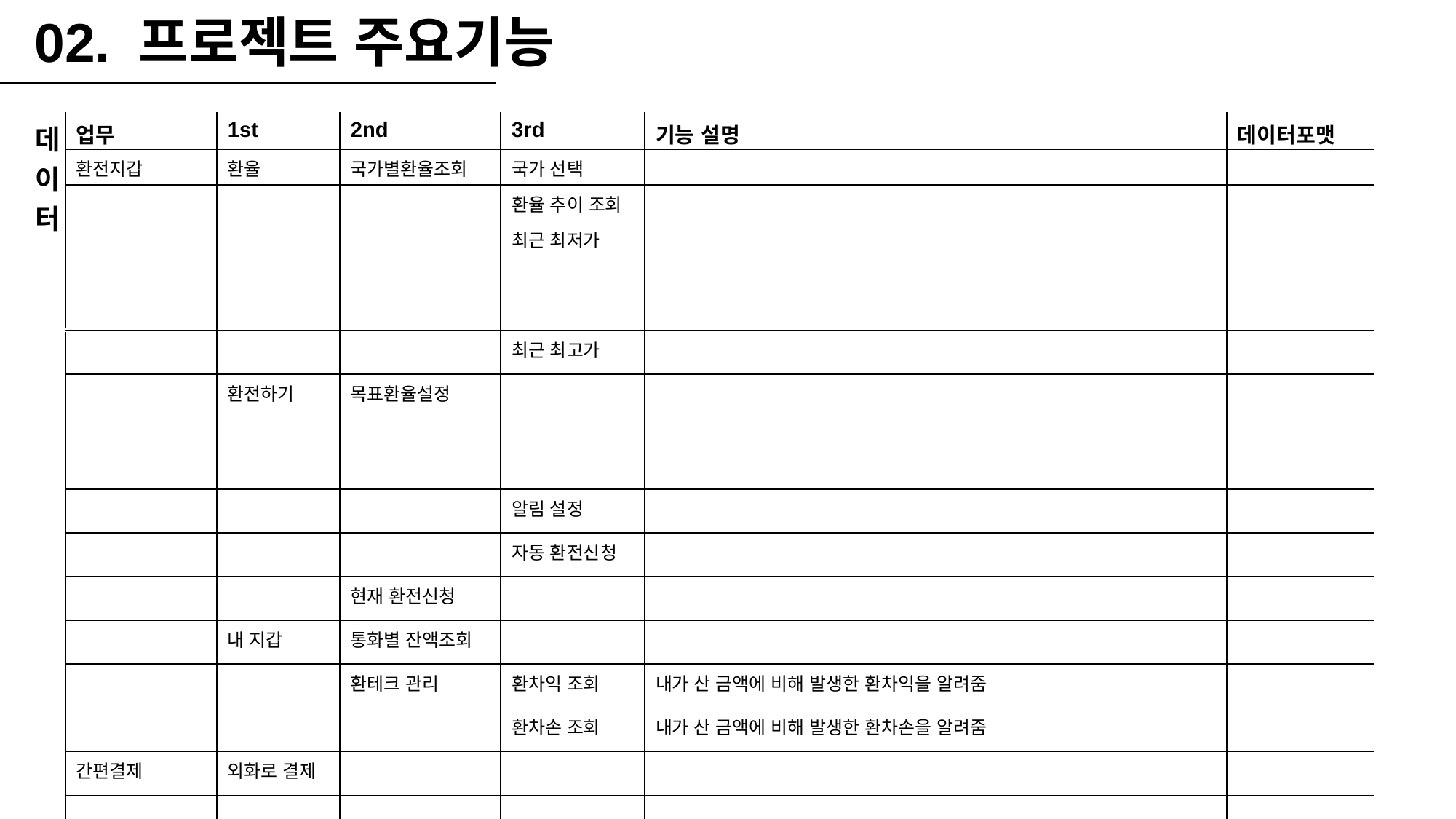

02. 프로젝트 주요기능

| 데이터 | 업무 | 1st | 2nd | 3rd | 기능 설명 | 데이터포맷 |
| --- | --- | --- | --- | --- | --- | --- |
|  | 환전지갑 | 환율 | 국가별환율조회 | 국가 선택 |  |  |
|  |  |  |  | 환율 추이 조회 |  |  |
|  |  |  |  | 최근 최저가 |  |  |
|  |  |  |  | 최근 최고가 |  |  |
|  |  | 환전하기 | 목표환율설정 |  |  |  |
|  |  |  |  | 알림 설정 |  |  |
|  |  |  |  | 자동 환전신청 |  |  |
|  |  |  | 현재 환전신청 |  |  |  |
|  |  | 내 지갑 | 통화별 잔액조회 |  |  |  |
|  |  |  | 환테크 관리 | 환차익 조회 | 내가 산 금액에 비해 발생한 환차익을 알려줌 |  |
|  |  |  |  | 환차손 조회 | 내가 산 금액에 비해 발생한 환차손을 알려줌 |  |
|  | 간편결제 | 외화로 결제 |  |  |  |  |
|  |  |  |  |  |  |  |
|  |  |  |  |  |  |  |